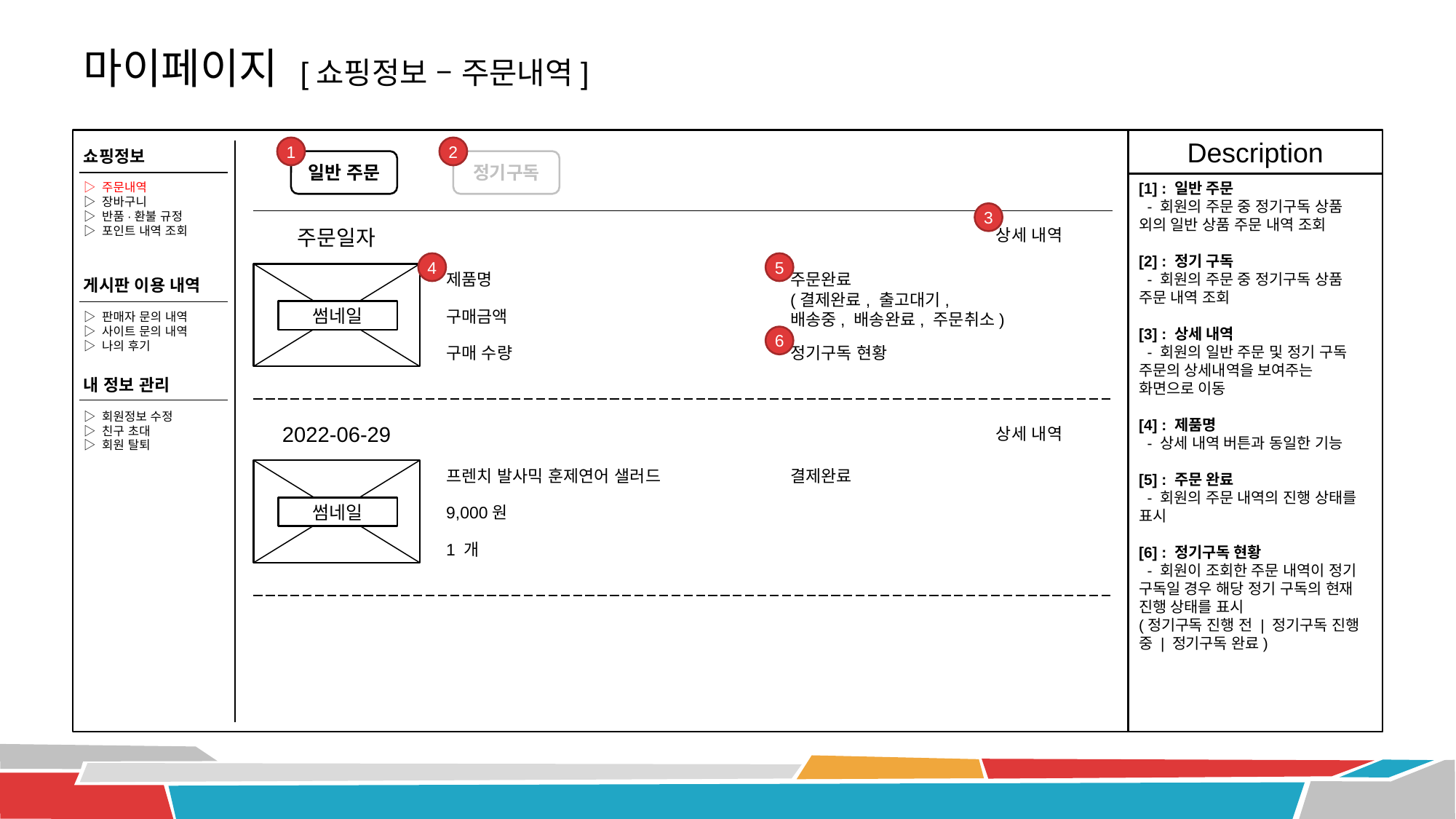

# 마이페이지 [쇼핑정보 – 주문내역]

Description
1
2
쇼핑정보
일반 주문
정기구독
[1] : 일반 주문
  - 회원의 주문 중 정기구독 상품 외의 일반 상품 주문 내역 조회

[2] : 정기 구독
  - 회원의 주문 중 정기구독 상품 주문 내역 조회

[3] : 상세 내역
  - 회원의 일반 주문 및 정기 구독 주문의 상세내역을 보여주는 화면으로 이동

[4] : 제품명
  - 상세 내역 버튼과 동일한 기능

[5] : 주문 완료
  - 회원의 주문 내역의 진행 상태를 표시

[6] : 정기구독 현황
  - 회원이 조회한 주문 내역이 정기 구독일 경우 해당 정기 구독의 현재 진행 상태를 표시
(정기구독 진행 전 | 정기구독 진행 중 | 정기구독 완료)
▷ 주문내역
▷ 장바구니
▷ 반품·환불 규정
▷ 포인트 내역 조회
3
주문일자
상세 내역
4
5

제품명
주문완료
(결제완료, 출고대기,
배송중, 배송완료, 주문취소)
게시판 이용 내역
구매금액
썸네일
▷ 판매자 문의 내역
▷ 사이트 문의 내역
▷ 나의 후기
6
구매 수량
정기구독 현황
내 정보 관리
▷ 회원정보 수정
▷ 친구 초대
▷ 회원 탈퇴
2022-06-29
상세 내역

프렌치 발사믹 훈제연어 샐러드
결제완료
9,000원
썸네일
1 개